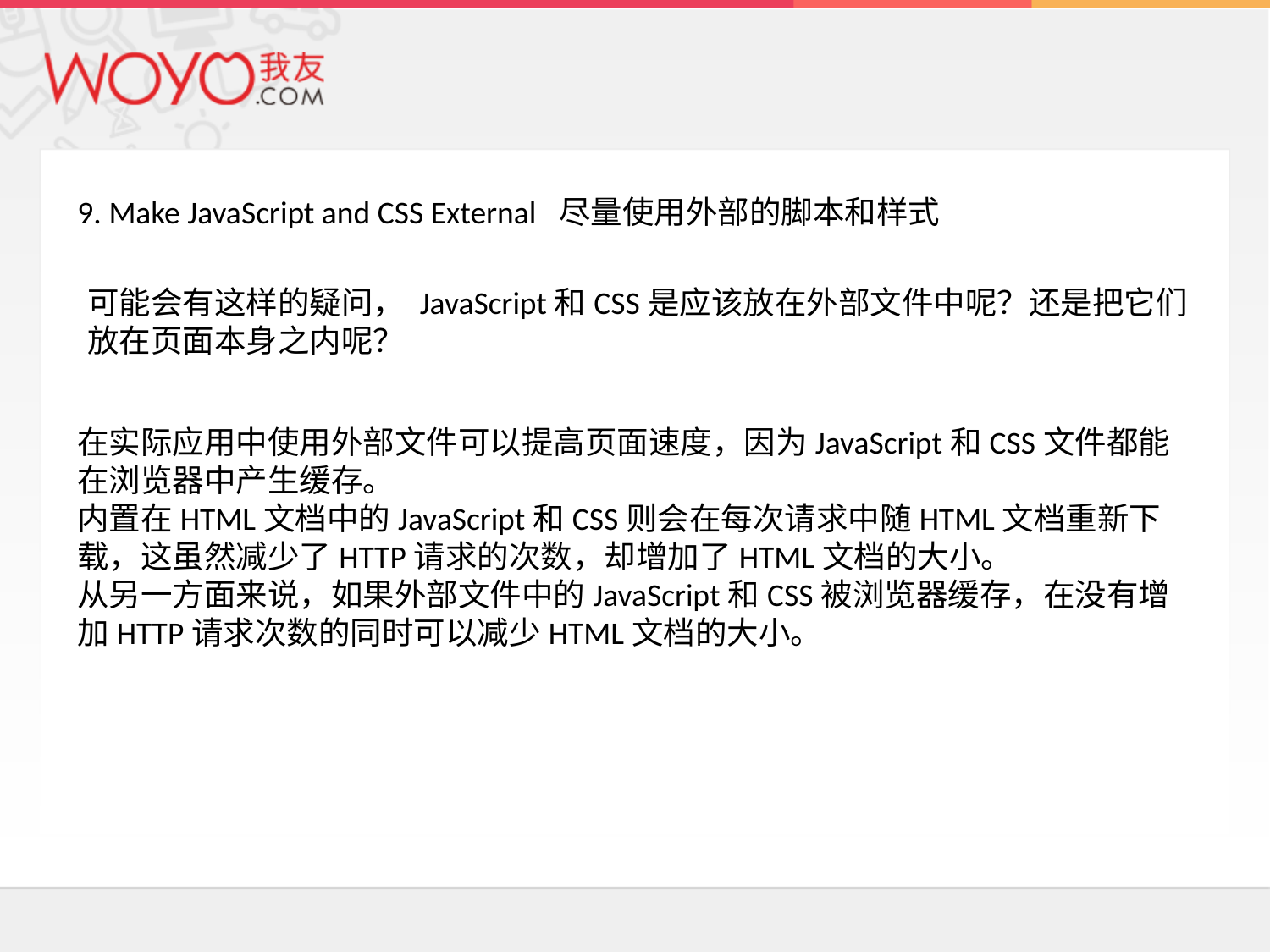

9. Make JavaScript and CSS External  尽量使用外部的脚本和样式
可能会有这样的疑问， JavaScript和CSS是应该放在外部文件中呢？还是把它们放在页面本身之内呢？
在实际应用中使用外部文件可以提高页面速度，因为JavaScript和CSS文件都能在浏览器中产生缓存。
内置在HTML文档中的JavaScript和CSS则会在每次请求中随HTML文档重新下载，这虽然减少了HTTP请求的次数，却增加了HTML文档的大小。
从另一方面来说，如果外部文件中的JavaScript和CSS被浏览器缓存，在没有增加HTTP请求次数的同时可以减少HTML文档的大小。